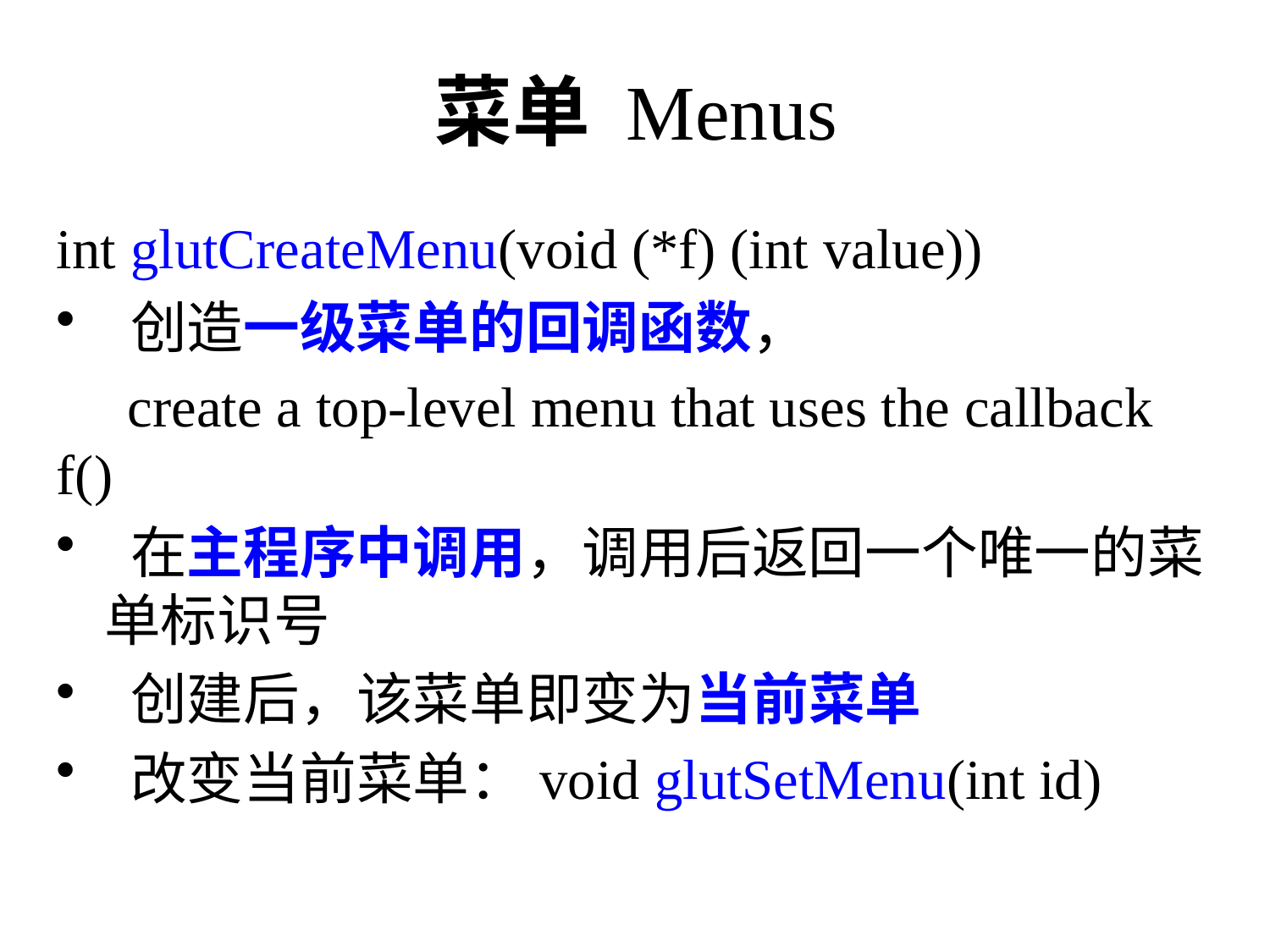

# 菜单 Menus
int glutCreateMenu(void (*f) (int value))
 创造一级菜单的回调函数，
     create a top-level menu that uses the callback f()
 在主程序中调用，调用后返回一个唯一的菜单标识号
 创建后，该菜单即变为当前菜单
 改变当前菜单：void glutSetMenu(int id)